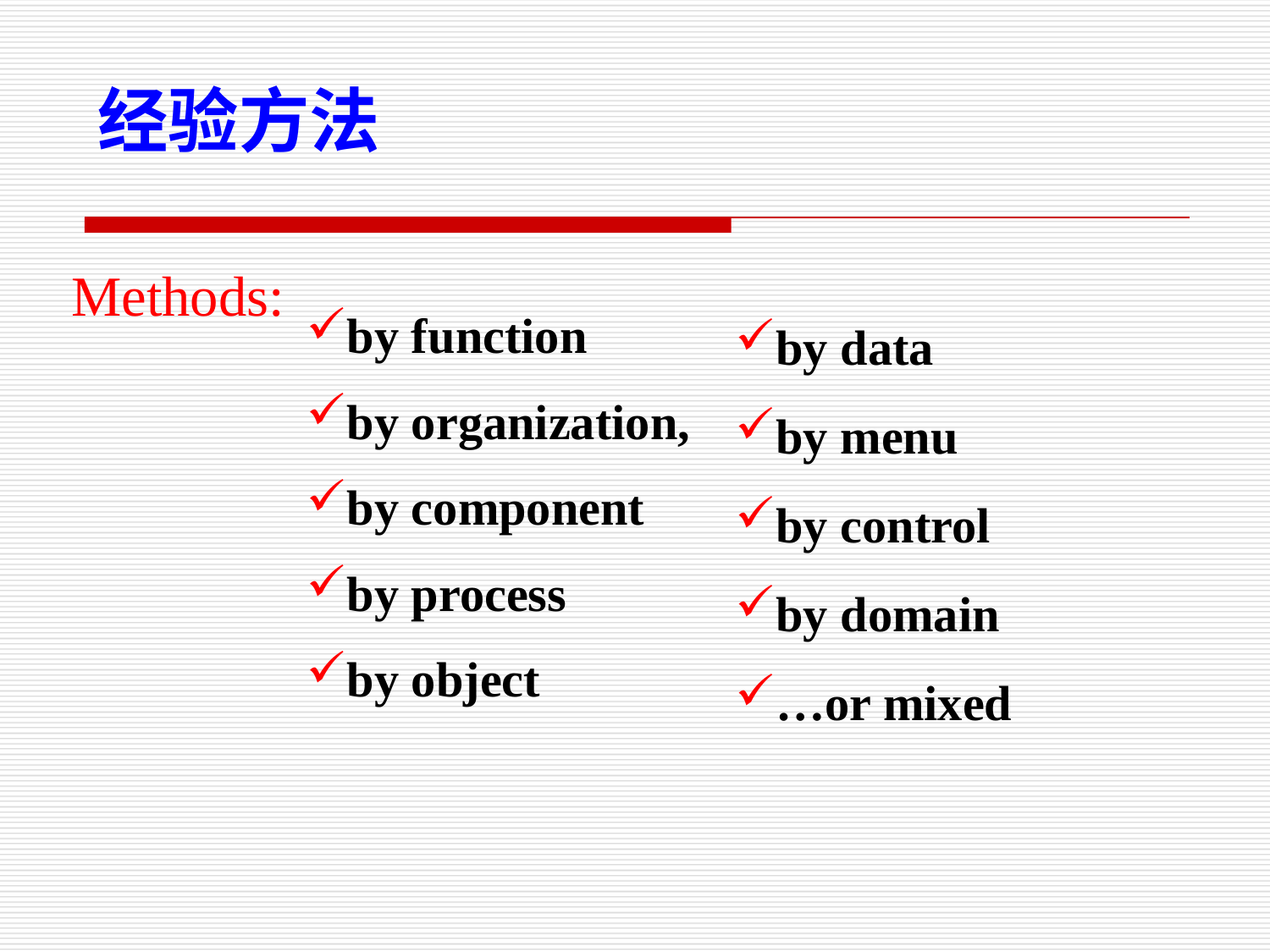

经验方法
Methods:
by data
by menu
by control
by domain
…or mixed
by function
by organization,
by component
by process
by object